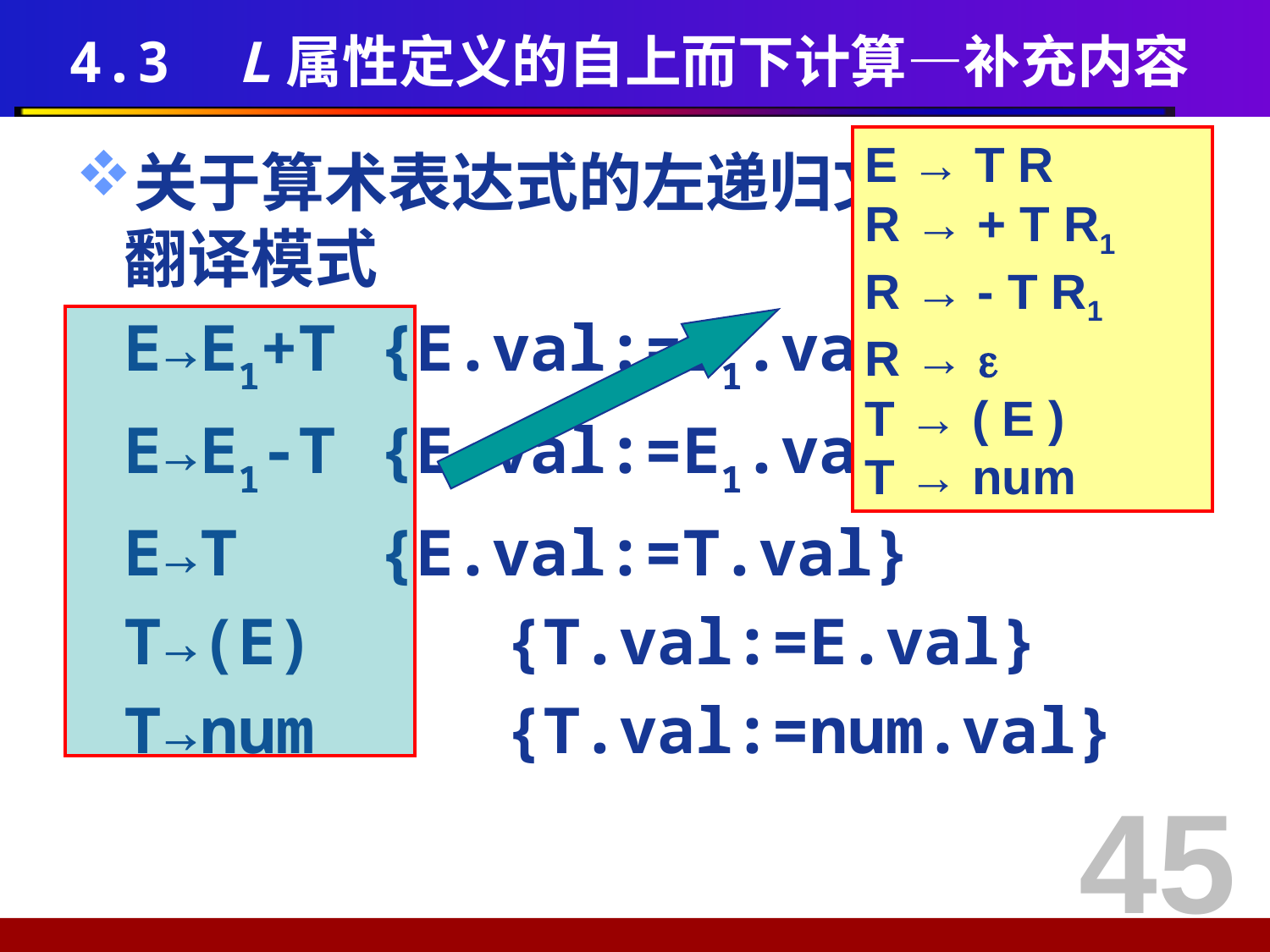

# 4.3  L属性定义的自上而下计算—补充内容
E → T R
R → + T R1
R → - T R1
R → ε
T → ( E )
T → num
关于算术表达式的左递归文法相应的翻译模式
	E→E1+T	{E.val:=E1.val+T.val}
	E→E1-T 	{E.val:=E1.val-T.val}
	E→T	   	{E.val:=T.val}
	T→(E)		{T.val:=E.val}
	T→num		{T.val:=num.val}

45